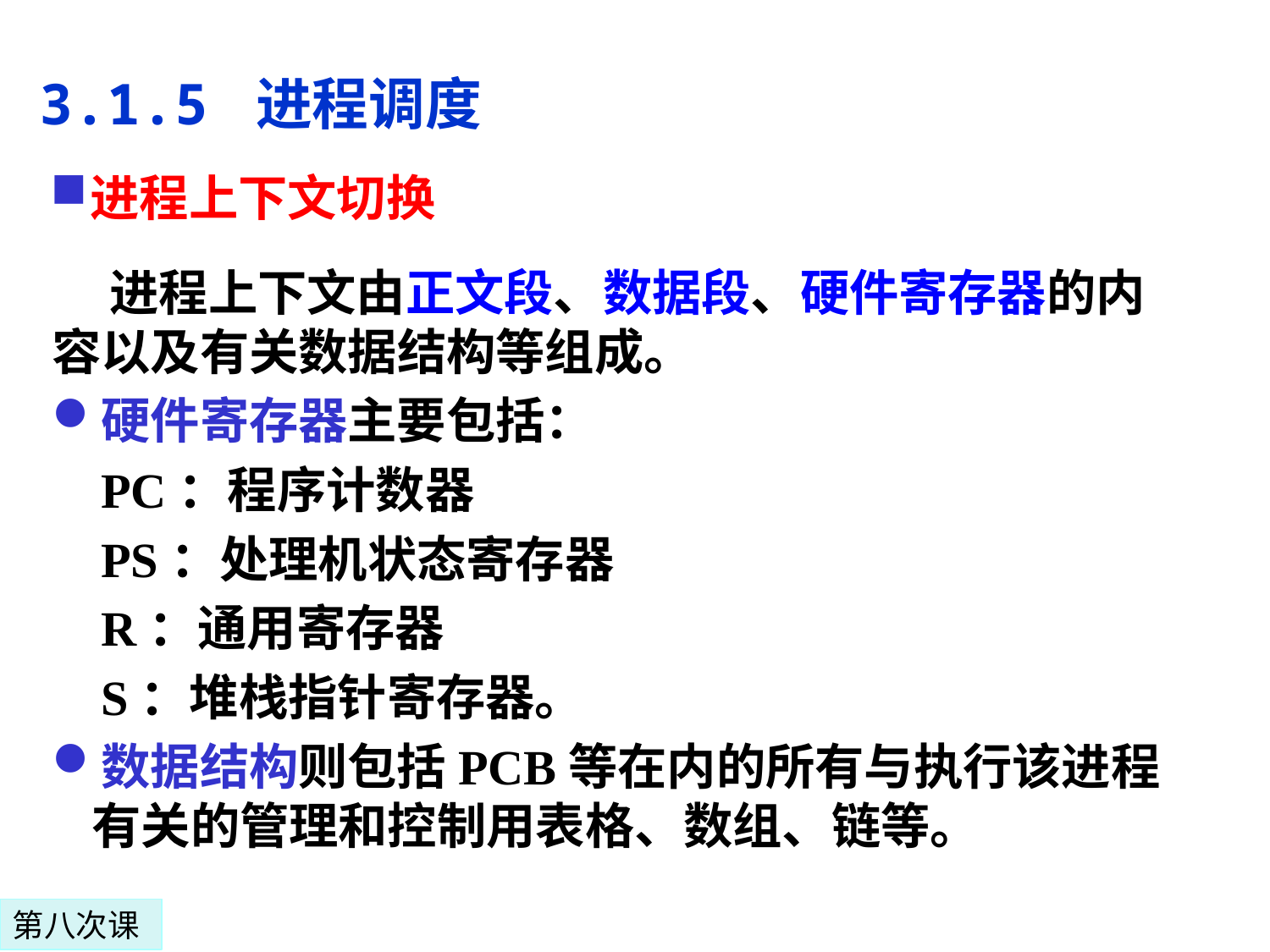

3.1.5 进程调度
进程上下文切换
     进程上下文由正文段、数据段、硬件寄存器的内容以及有关数据结构等组成。
硬件寄存器主要包括：
    PC：程序计数器
    PS：处理机状态寄存器
    R：通用寄存器
    S：堆栈指针寄存器。
数据结构则包括PCB等在内的所有与执行该进程有关的管理和控制用表格、数组、链等。
第八次课